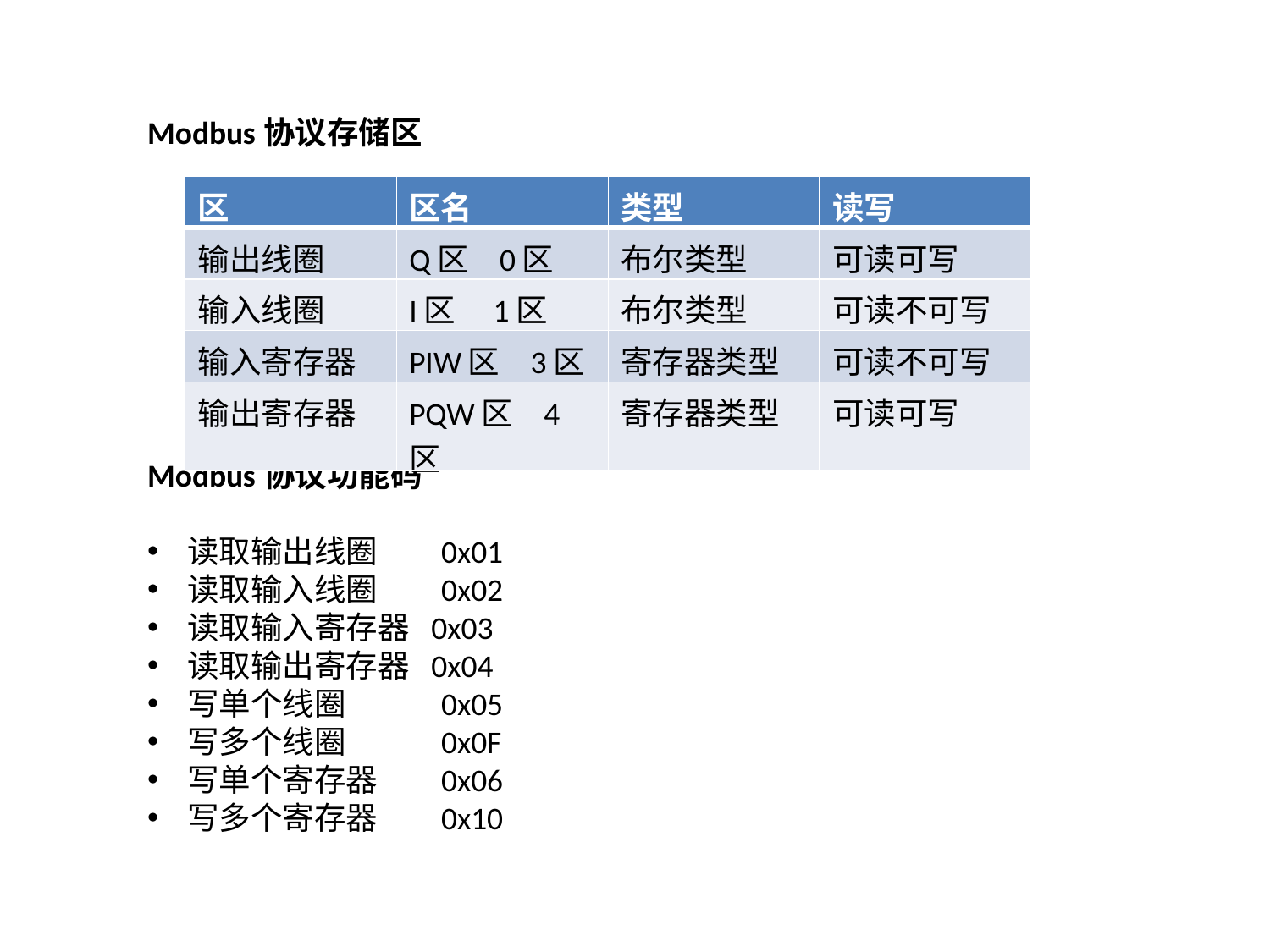

Modbus协议存储区

Modbus协议功能码

读取输出线圈 	0x01
读取输入线圈	0x02
读取输入寄存器  0x03
读取输出寄存器  0x04
写单个线圈	0x05
写多个线圈	0x0F
写单个寄存器	0x06
写多个寄存器	0x10
| 区 | 区名 | 类型 | 读写 |
| --- | --- | --- | --- |
| 输出线圈 | Q区 0区 | 布尔类型 | 可读可写 |
| 输入线圈 | I区 1区 | 布尔类型 | 可读不可写 |
| 输入寄存器 | PIW区 3区 | 寄存器类型 | 可读不可写 |
| 输出寄存器 | PQW区 4区 | 寄存器类型 | 可读可写 |